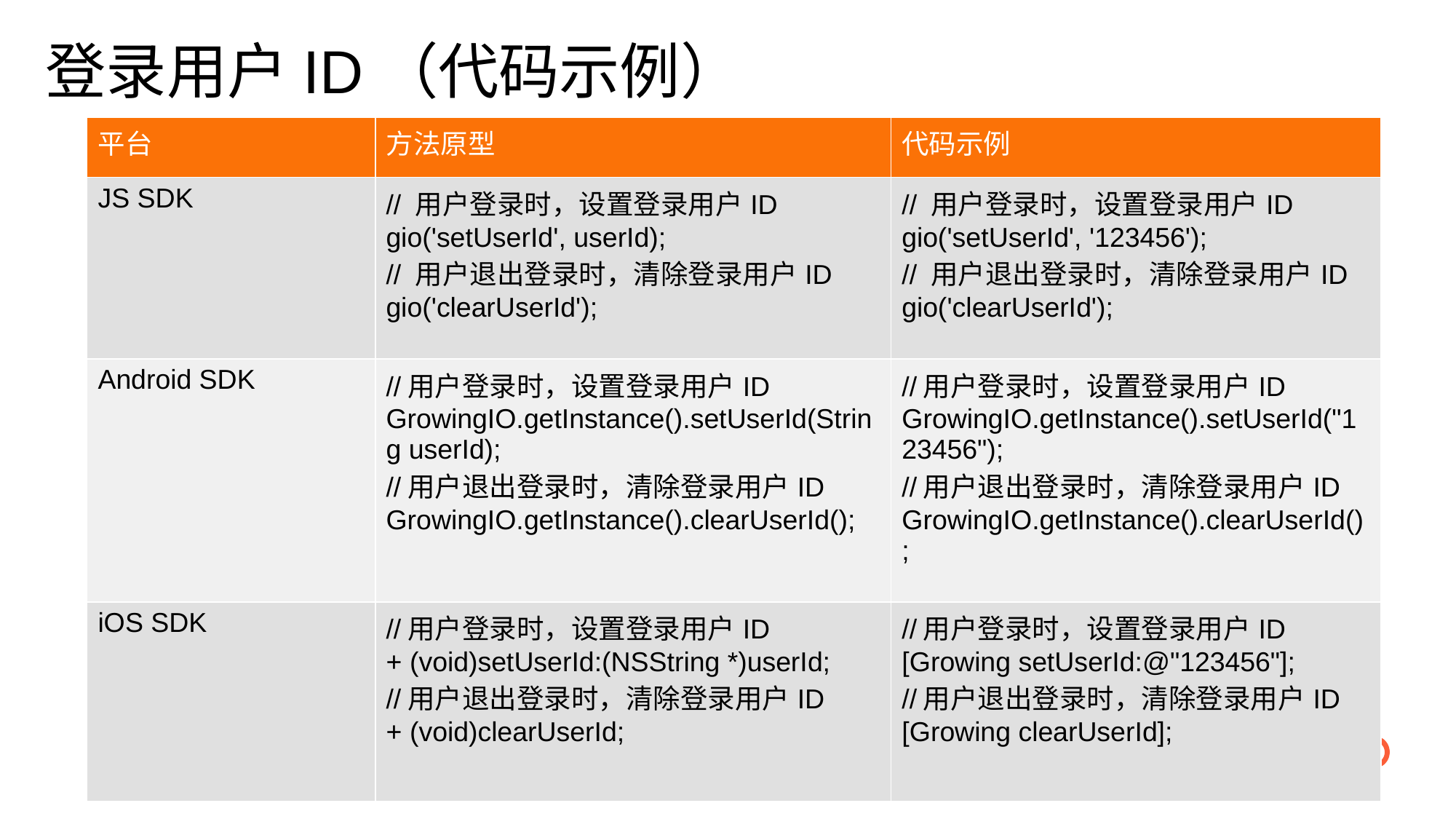

登录用户ID（代码示例）
| 平台 | 方法原型 | 代码示例 |
| --- | --- | --- |
| JS SDK | // 用户登录时，设置登录用户ID gio('setUserId', userId); // 用户退出登录时，清除登录用户ID gio('clearUserId'); | // 用户登录时，设置登录用户ID gio('setUserId', '123456'); // 用户退出登录时，清除登录用户ID gio('clearUserId'); |
| Android SDK | //用户登录时，设置登录用户ID GrowingIO.getInstance().setUserId(String userId); //用户退出登录时，清除登录用户ID GrowingIO.getInstance().clearUserId(); | //用户登录时，设置登录用户ID GrowingIO.getInstance().setUserId("123456"); //用户退出登录时，清除登录用户ID GrowingIO.getInstance().clearUserId(); |
| iOS SDK | //用户登录时，设置登录用户ID + (void)setUserId:(NSString \*)userId; //用户退出登录时，清除登录用户ID + (void)clearUserId; | //用户登录时，设置登录用户ID [Growing setUserId:@"123456"]; //用户退出登录时，清除登录用户ID [Growing clearUserId]; |